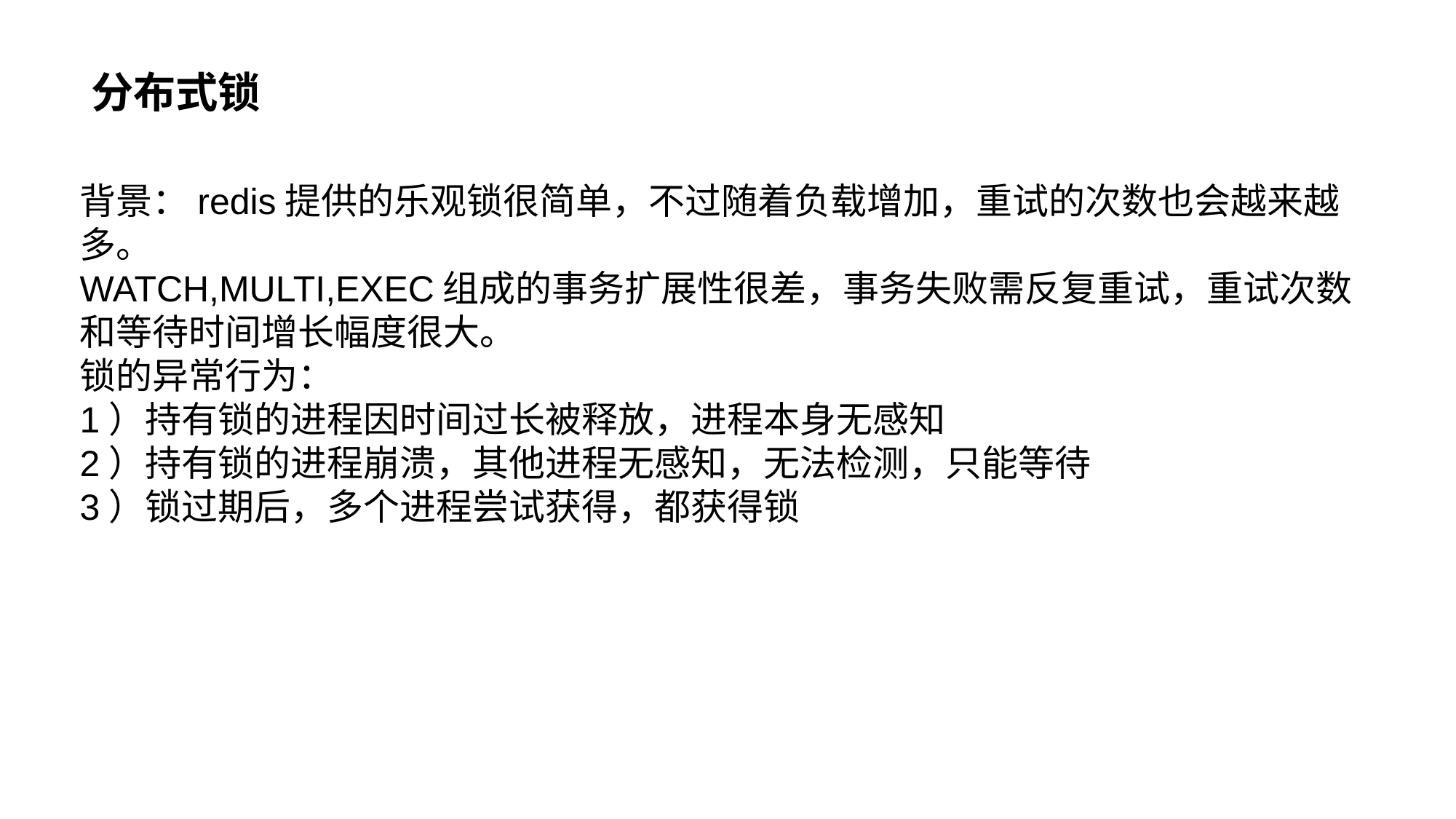

# 分布式锁
背景：redis提供的乐观锁很简单，不过随着负载增加，重试的次数也会越来越多。
WATCH,MULTI,EXEC组成的事务扩展性很差，事务失败需反复重试，重试次数和等待时间增长幅度很大。
锁的异常行为：
1）持有锁的进程因时间过长被释放，进程本身无感知
2）持有锁的进程崩溃，其他进程无感知，无法检测，只能等待
3）锁过期后，多个进程尝试获得，都获得锁